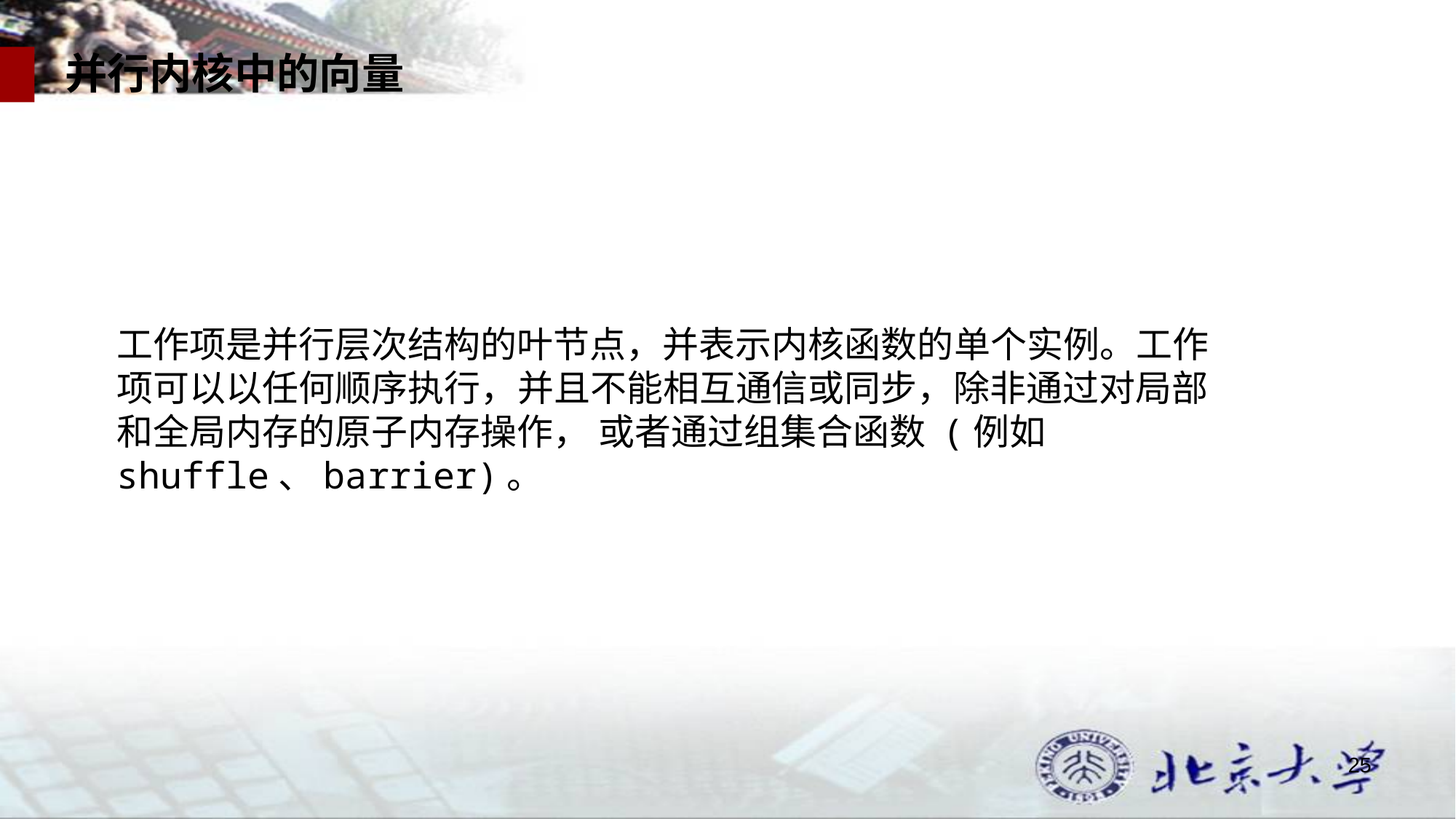

并行内核中的向量

工作项是并行层次结构的叶节点，并表示内核函数的单个实例。工作 项可以以任何顺序执行，并且不能相互通信或同步，除非通过对局部和全局内存的原子内存操作， 或者通过组集合函数 (例如 shuffle、barrier)。
25